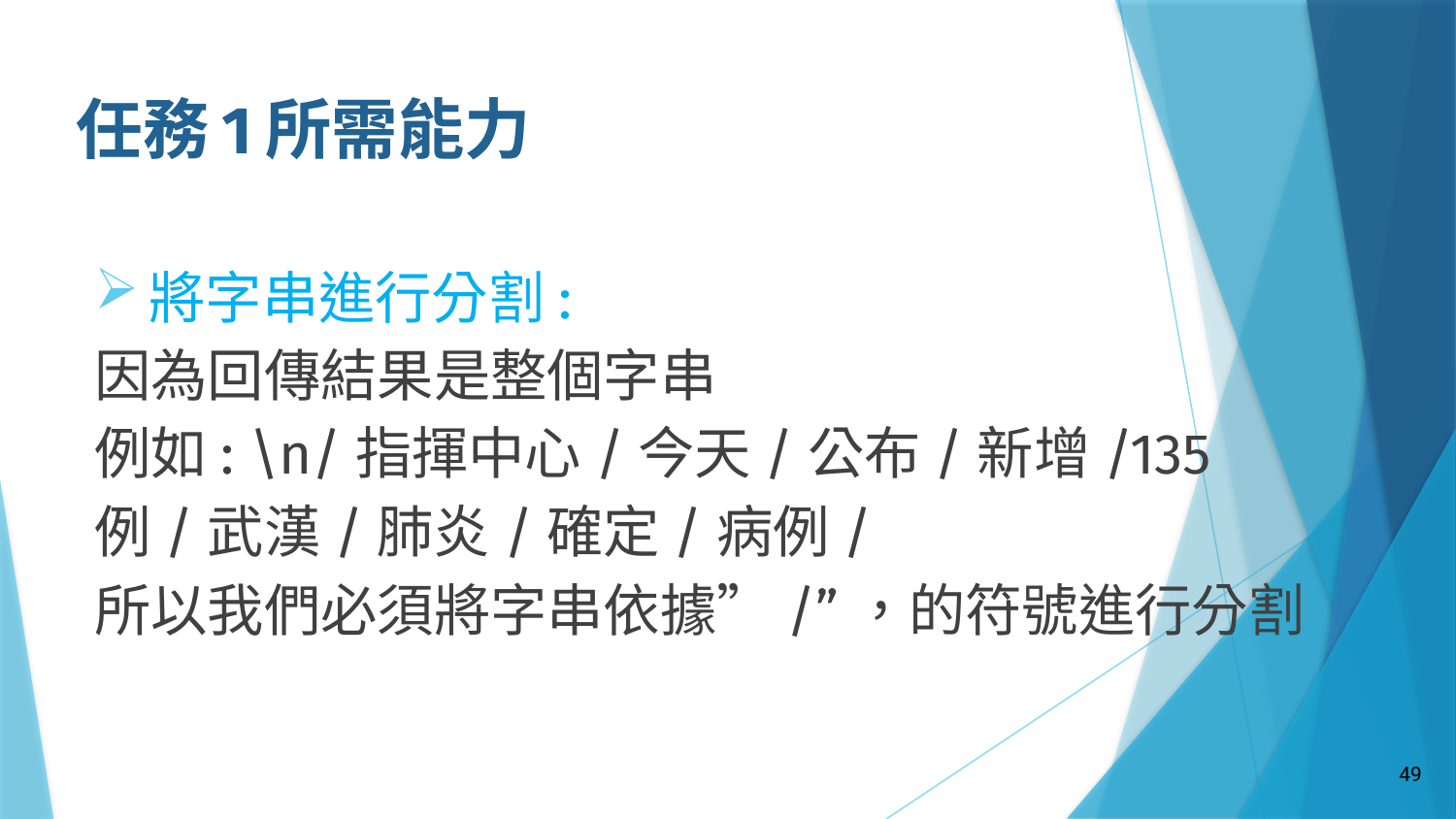

# 任務1所需能力
將字串進行分割:
因為回傳結果是整個字串
例如: \n/指揮中心/今天/公布/新增/135例/武漢/肺炎/確定/病例/
所以我們必須將字串依據”/”，的符號進行分割
49